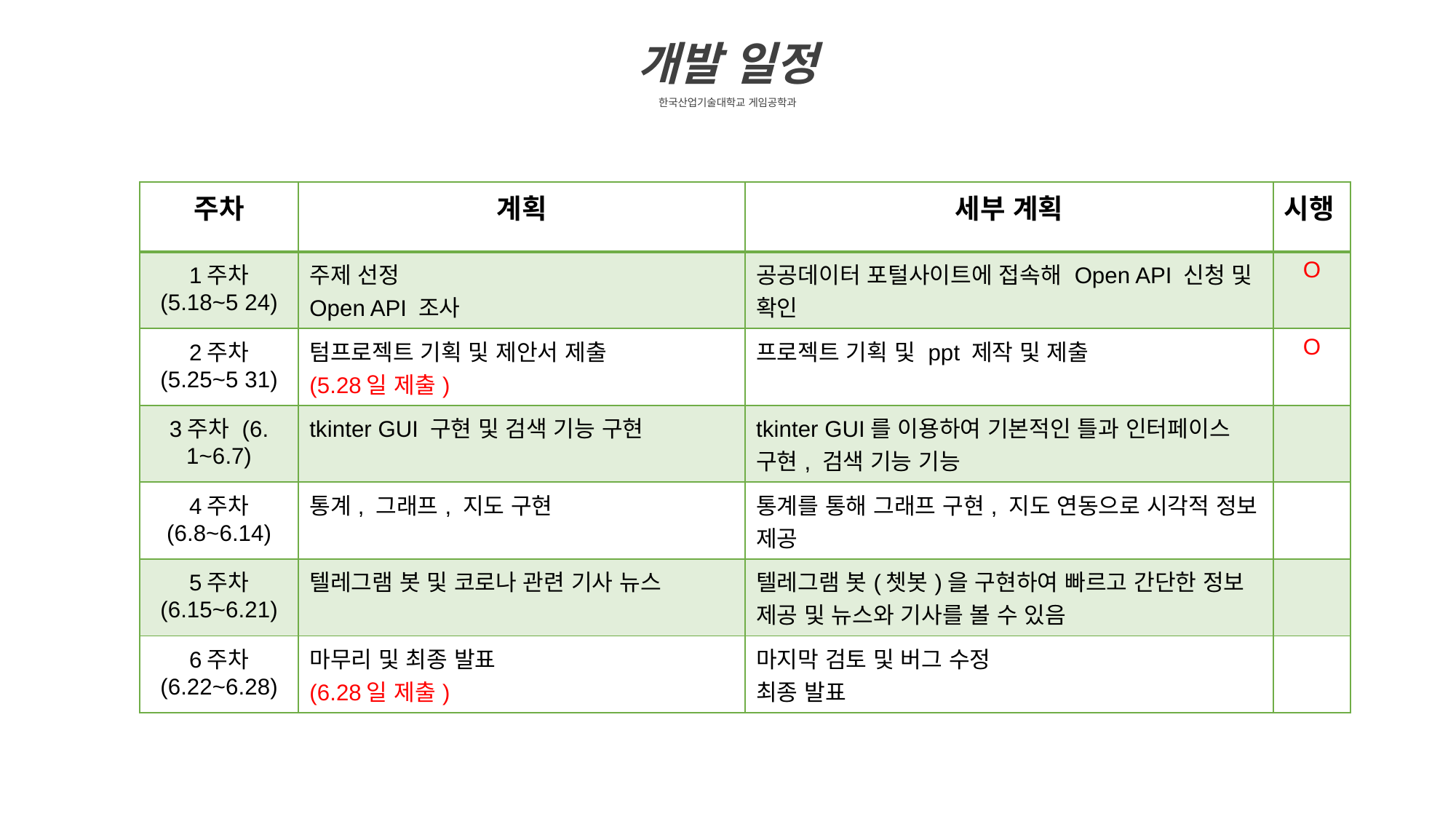

개발 일정
한국산업기술대학교 게임공학과
| 주차 | 계획 | 세부 계획 | 시행 |
| --- | --- | --- | --- |
| 1주차 (5.18~5 24) | 주제 선정 Open API 조사 | 공공데이터 포털사이트에 접속해 Open API 신청 및 확인 | O |
| 2주차 (5.25~5 31) | 텀프로젝트 기획 및 제안서 제출 (5.28일 제출) | 프로젝트 기획 및 ppt 제작 및 제출 | O |
| 3주차 (6. 1~6.7) | tkinter GUI 구현 및 검색 기능 구현 | tkinter GUI를 이용하여 기본적인 틀과 인터페이스 구현, 검색 기능 기능 |  |
| 4주차 (6.8~6.14) | 통계, 그래프, 지도 구현 | 통계를 통해 그래프 구현, 지도 연동으로 시각적 정보 제공 |  |
| 5주차 (6.15~6.21) | 텔레그램 봇 및 코로나 관련 기사 뉴스 | 텔레그램 봇(쳇봇)을 구현하여 빠르고 간단한 정보 제공 및 뉴스와 기사를 볼 수 있음 |  |
| 6주차 (6.22~6.28) | 마무리 및 최종 발표 (6.28일 제출) | 마지막 검토 및 버그 수정 최종 발표 |  |